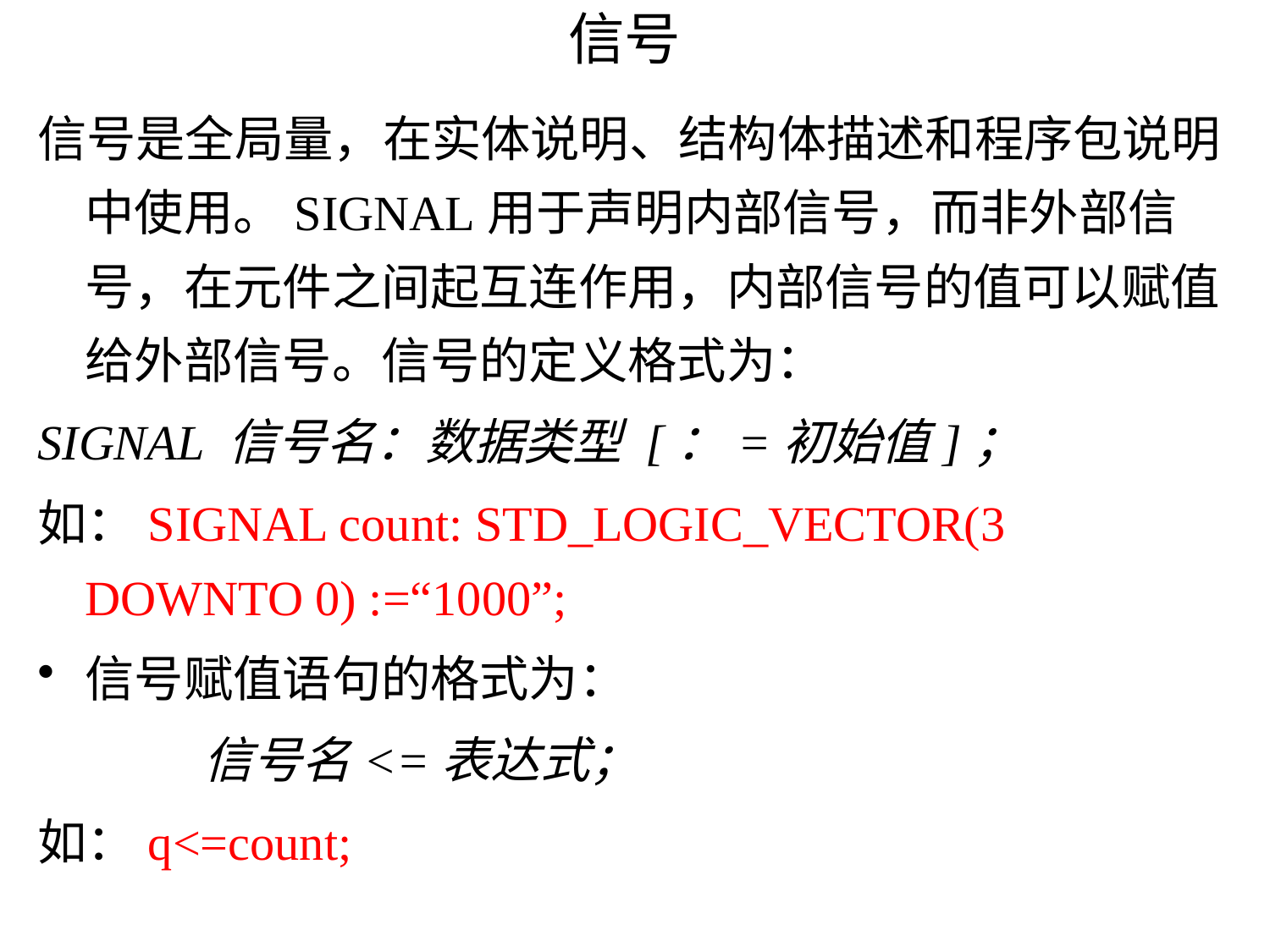

# 信号
信号是全局量，在实体说明、结构体描述和程序包说明中使用。SIGNAL用于声明内部信号，而非外部信号，在元件之间起互连作用，内部信号的值可以赋值给外部信号。信号的定义格式为：
SIGNAL 信号名：数据类型 [：=初始值]；
如：SIGNAL count: STD_LOGIC_VECTOR(3 DOWNTO 0) :=“1000”;
信号赋值语句的格式为：
              信号名<=表达式；
如：q<=count;